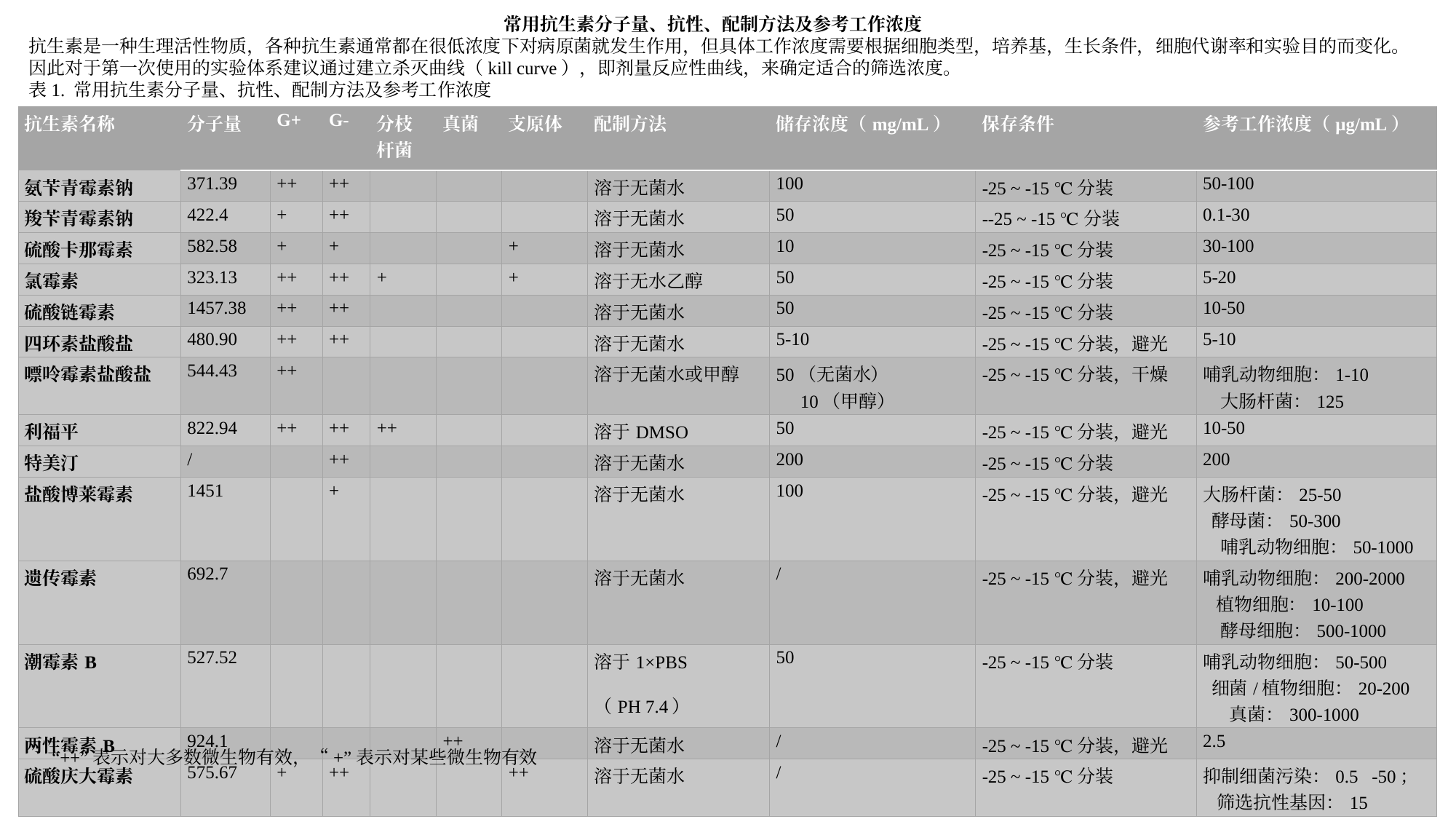

常用抗生素分子量、抗性、配制方法及参考工作浓度
抗生素是一种生理活性物质，各种抗生素通常都在很低浓度下对病原菌就发生作用，但具体工作浓度需要根据细胞类型，培养基，生长条件，细胞代谢率和实验目的而变化。因此对于第一次使用的实验体系建议通过建立杀灭曲线（kill curve），即剂量反应性曲线，来确定适合的筛选浓度。
表1. 常用抗生素分子量、抗性、配制方法及参考工作浓度
| 抗生素名称 | 分子量 | G+ | G- | 分枝杆菌 | 真菌 | 支原体 | 配制方法 | 储存浓度（mg/mL） | 保存条件 | 参考工作浓度（μg/mL） |
| --- | --- | --- | --- | --- | --- | --- | --- | --- | --- | --- |
| 氨苄青霉素钠 | 371.39 | ++ | ++ |  |  |  | 溶于无菌水 | 100 | -25 ~ -15 ℃分装 | 50-100 |
| 羧苄青霉素钠 | 422.4 | + | ++ |  |  |  | 溶于无菌水 | 50 | --25 ~ -15 ℃分装 | 0.1-30 |
| 硫酸卡那霉素 | 582.58 | + | + |  |  | + | 溶于无菌水 | 10 | -25 ~ -15 ℃分装 | 30-100 |
| 氯霉素 | 323.13 | ++ | ++ | + |  | + | 溶于无水乙醇 | 50 | -25 ~ -15 ℃分装 | 5-20 |
| 硫酸链霉素 | 1457.38 | ++ | ++ |  |  |  | 溶于无菌水 | 50 | -25 ~ -15 ℃分装 | 10-50 |
| 四环素盐酸盐 | 480.90 | ++ | ++ |  |  |  | 溶于无菌水 | 5-10 | -25 ~ -15 ℃分装，避光 | 5-10 |
| 嘌呤霉素盐酸盐 | 544.43 | ++ |  |  |  |  | 溶于无菌水或甲醇 | 50（无菌水） 10（甲醇） | -25 ~ -15 ℃分装，干燥 | 哺乳动物细胞：1-10 大肠杆菌：125 |
| 利福平 | 822.94 | ++ | ++ | ++ |  |  | 溶于DMSO | 50 | -25 ~ -15 ℃分装，避光 | 10-50 |
| 特美汀 | / |  | ++ |  |  |  | 溶于无菌水 | 200 | -25 ~ -15 ℃分装 | 200 |
| 盐酸博莱霉素 | 1451 |  | + |  |  |  | 溶于无菌水 | 100 | -25 ~ -15 ℃分装，避光 | 大肠杆菌：25-50 酵母菌：50-300 哺乳动物细胞：50-1000 |
| 遗传霉素 | 692.7 |  |  |  |  |  | 溶于无菌水 | / | -25 ~ -15 ℃分装，避光 | 哺乳动物细胞：200-2000 植物细胞：10-100 酵母细胞：500-1000 |
| 潮霉素B | 527.52 |  |  |  |  |  | 溶于1×PBS （PH 7.4） | 50 | -25 ~ -15 ℃分装 | 哺乳动物细胞：50-500 细菌/植物细胞：20-200 真菌：300-1000 |
| 两性霉素B | 924.1 |  |  |  | ++ |  | 溶于无菌水 | / | -25 ~ -15 ℃分装，避光 | 2.5 |
| 硫酸庆大霉素 | 575.67 | + | ++ |  |  | ++ | 溶于无菌水 | / | -25 ~ -15 ℃分装 | 抑制细菌污染：0.5 -50； 筛选抗性基因：15 |
“++”表示对大多数微生物有效，“+”表示对某些微生物有效